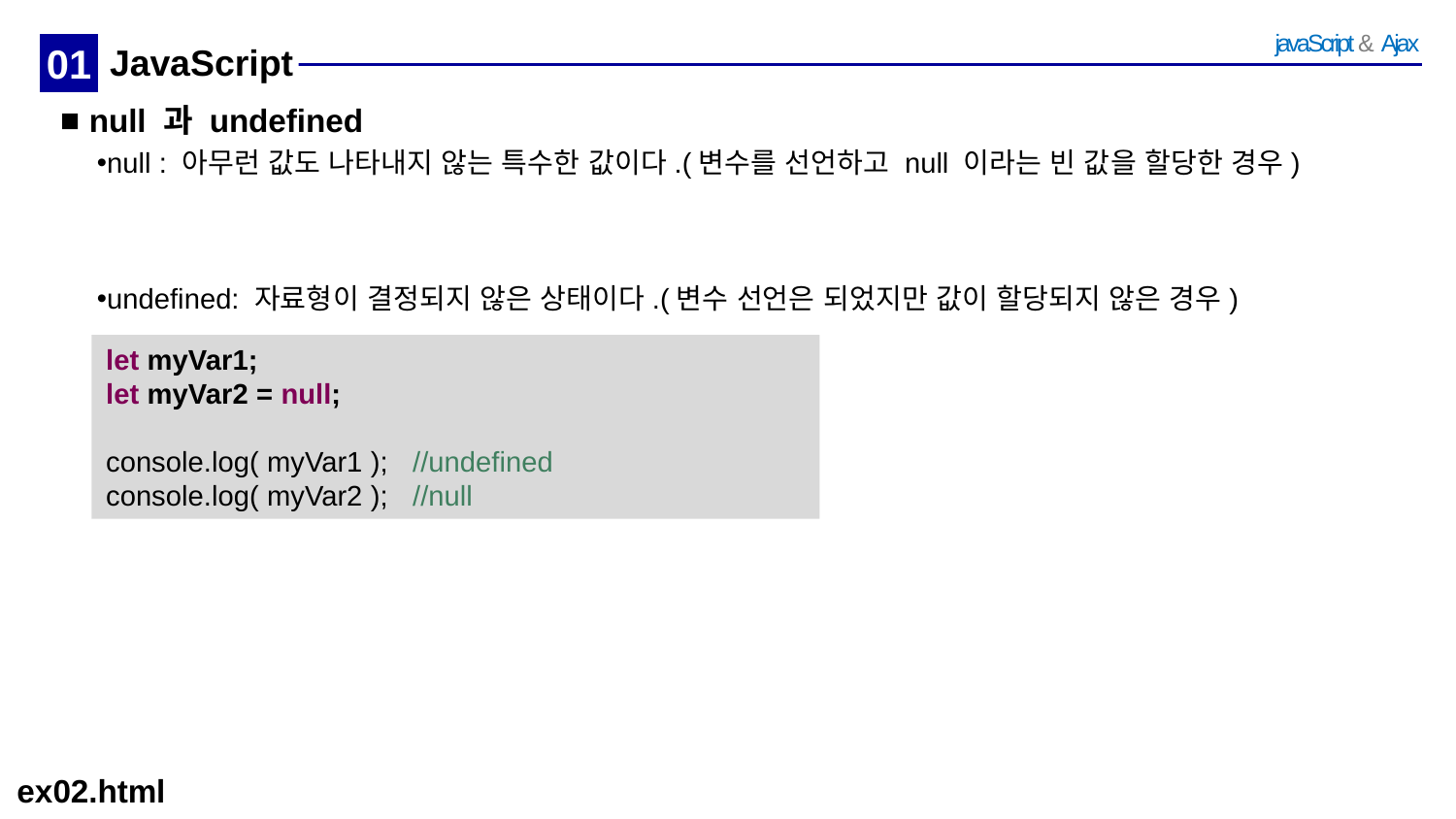

01
# JavaScript
null 과 undefined
null : 아무런 값도 나타내지 않는 특수한 값이다.(변수를 선언하고 null 이라는 빈 값을 할당한 경우)

undefined: 자료형이 결정되지 않은 상태이다.(변수 선언은 되었지만 값이 할당되지 않은 경우)

let myVar1;
let myVar2 = null;

console.log( myVar1 );   //undefined
console.log( myVar2 );   //null
ex02.html